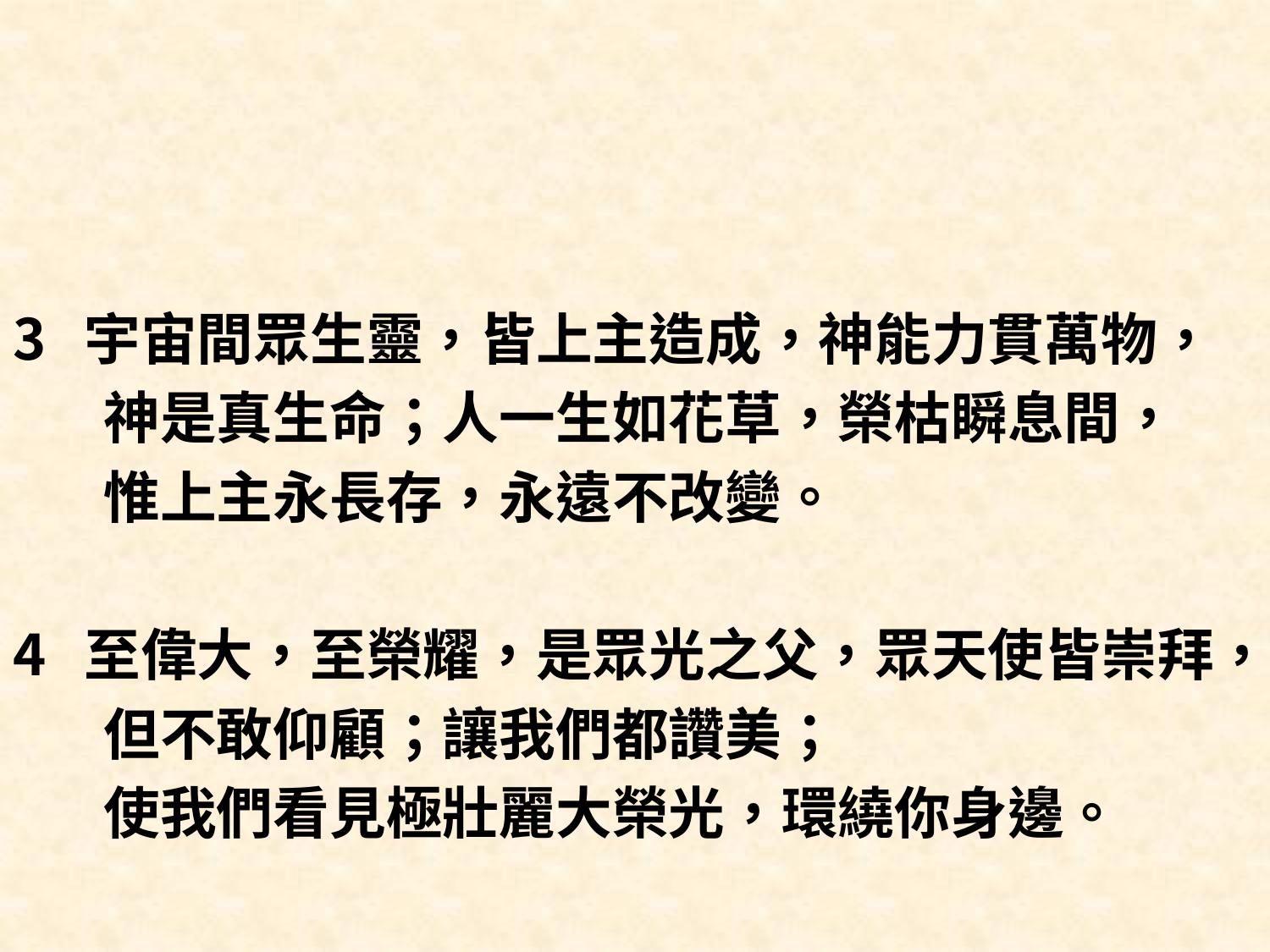

#
宇宙間眾生靈，皆上主造成，神能力貫萬物，
      神是真生命；人一生如花草，榮枯瞬息間，
      惟上主永長存，永遠不改變。

至偉大，至榮耀，是眾光之父，眾天使皆崇拜，
      但不敢仰顧；讓我們都讚美；
      使我們看見極壯麗大榮光，環繞你身邊。